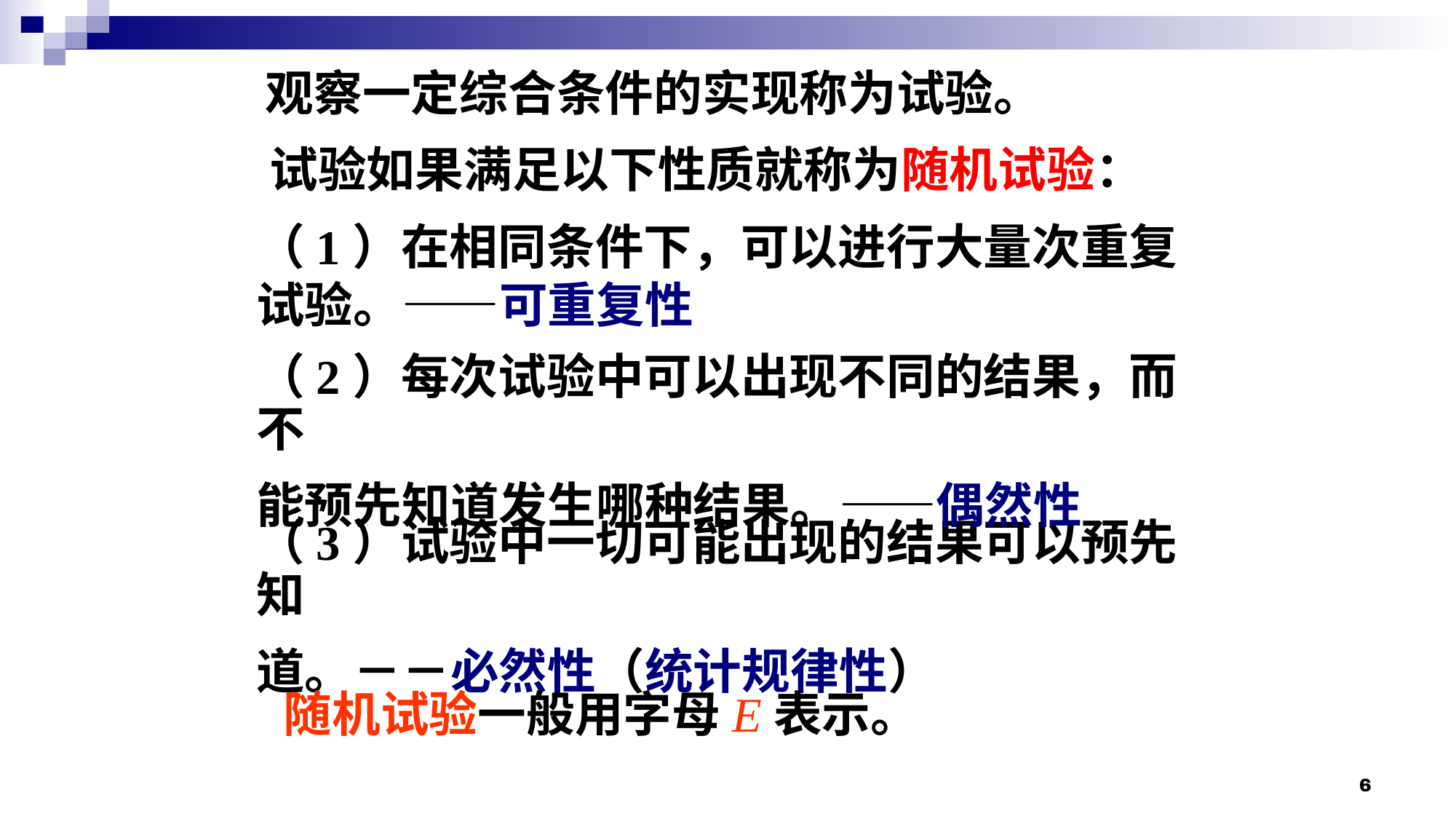

观察一定综合条件的实现称为试验。
试验如果满足以下性质就称为随机试验：

（1）在相同条件下，可以进行大量次重复试验。――可重复性
（2）每次试验中可以出现不同的结果，而不
能预先知道发生哪种结果。――偶然性
（3）试验中一切可能出现的结果可以预先知
道。－－必然性（统计规律性）
随机试验一般用字母E表示。
6